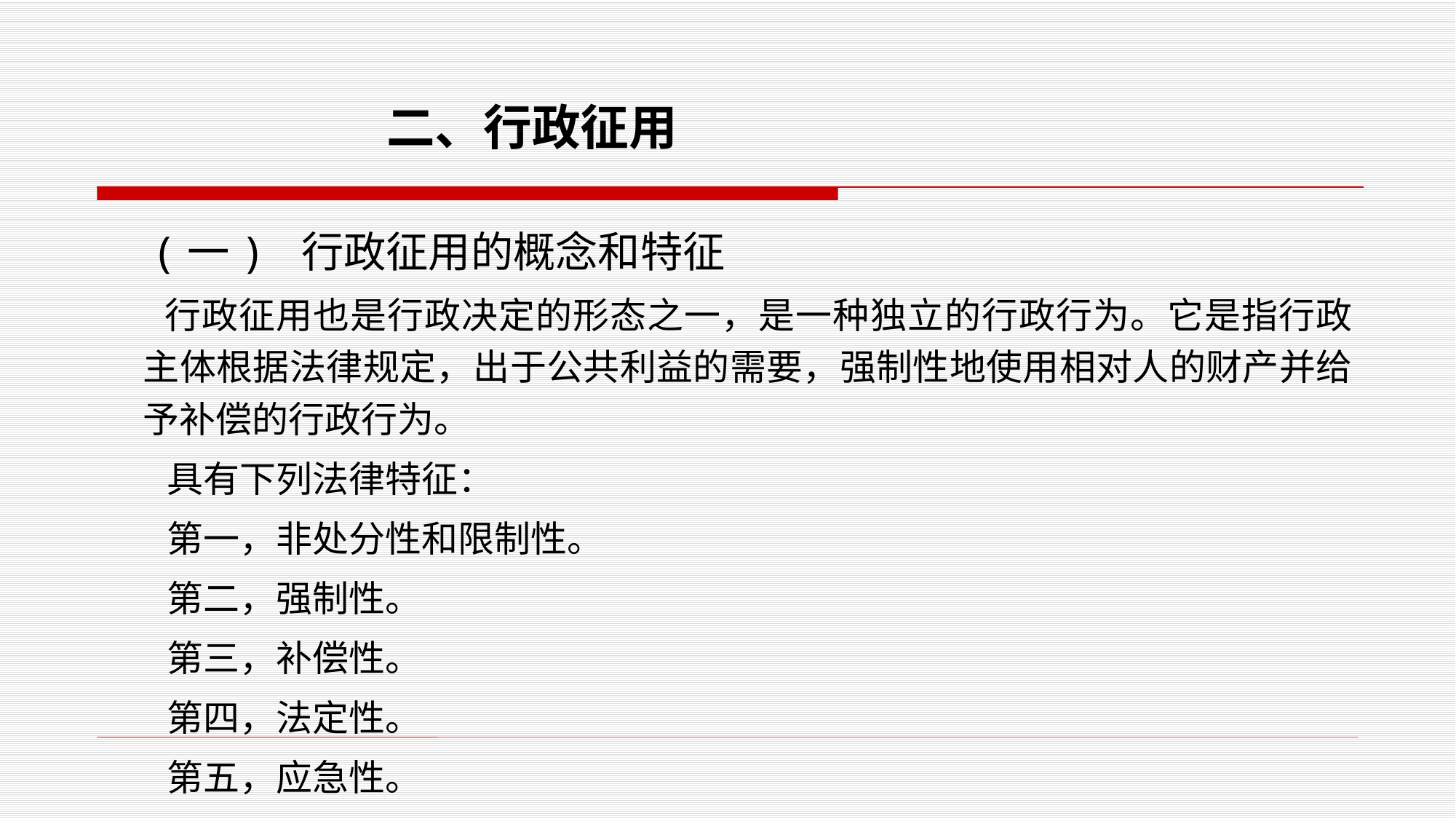

#
二、行政征用
  (一) 行政征用的概念和特征
      行政征用也是行政决定的形态之一，是一种独立的行政行为。它是指行政主体根据法律规定，出于公共利益的需要，强制性地使用相对人的财产并给予补偿的行政行为。
       具有下列法律特征：
       第一，非处分性和限制性。
       第二，强制性。
       第三，补偿性。
       第四，法定性。
       第五，应急性。